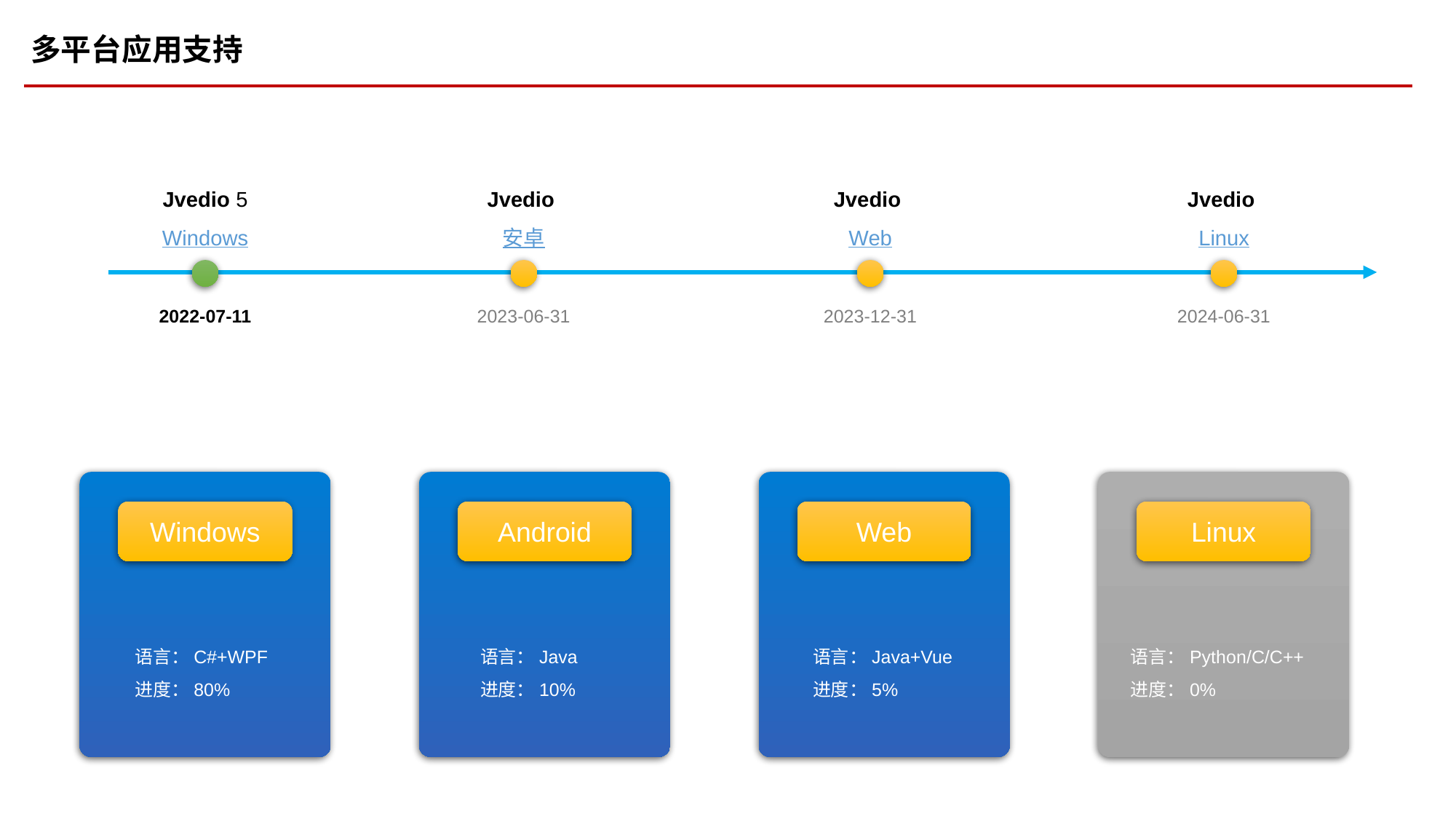

多平台应用支持
Jvedio 5
Windows

2022-07-11
Jvedio
安卓

2023-06-31
Jvedio
Web

2023-12-31
Jvedio
Linux

2024-06-31

Windows
语言：C#+WPF
进度：80%

Android
语言：Java
进度：10%

Web
语言：Java+Vue
进度：5%

Linux
语言：Python/C/C++
进度：0%